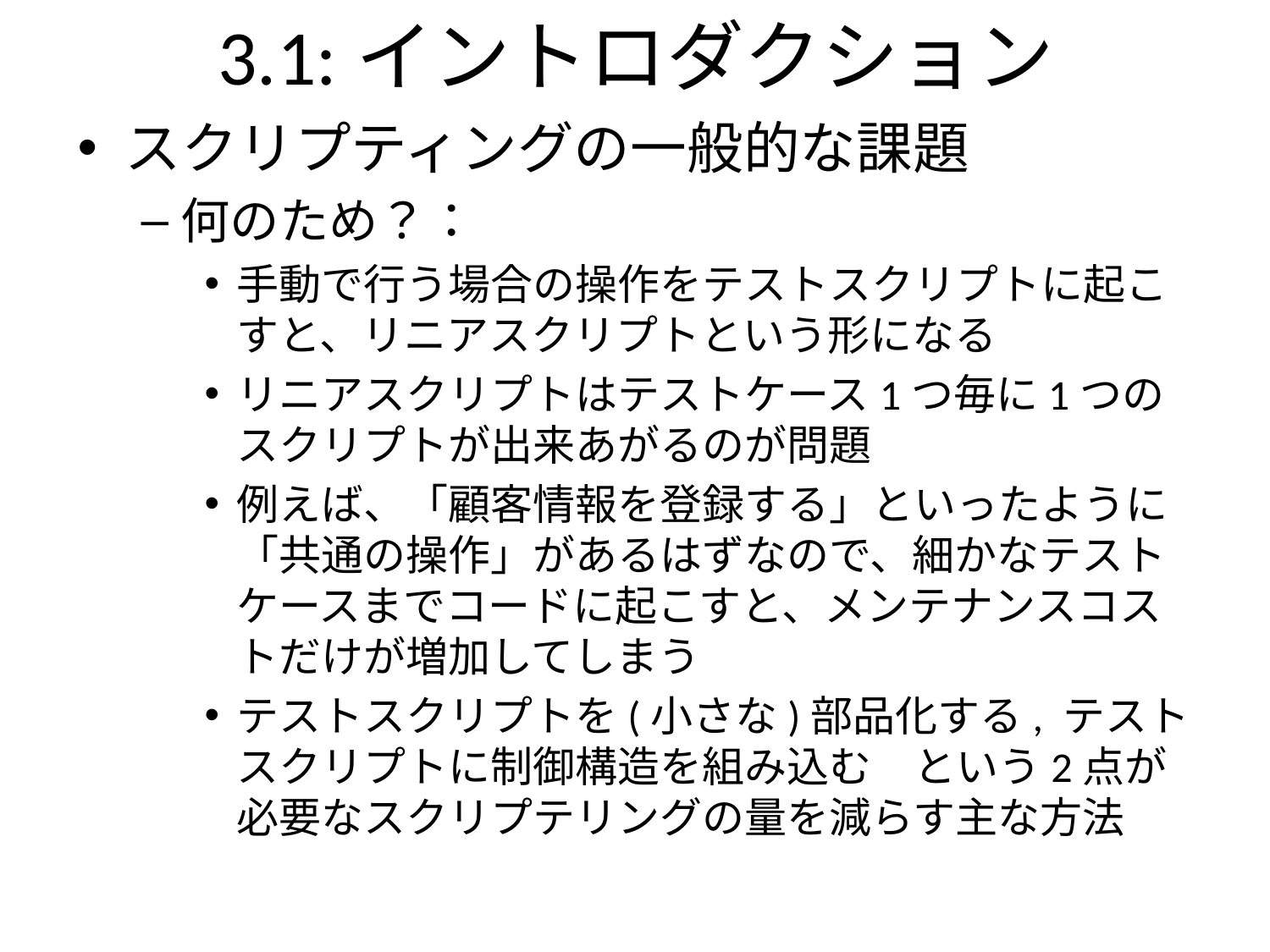

3.1:イントロダクション
スクリプティングの一般的な課題
何のため？：
手動で行う場合の操作をテストスクリプトに起こすと、リニアスクリプトという形になる
リニアスクリプトはテストケース1つ毎に1つのスクリプトが出来あがるのが問題
例えば、「顧客情報を登録する」といったように「共通の操作」があるはずなので、細かなテストケースまでコードに起こすと、メンテナンスコストだけが増加してしまう
テストスクリプトを(小さな)部品化する, テストスクリプトに制御構造を組み込む　という2点が必要なスクリプテリングの量を減らす主な方法